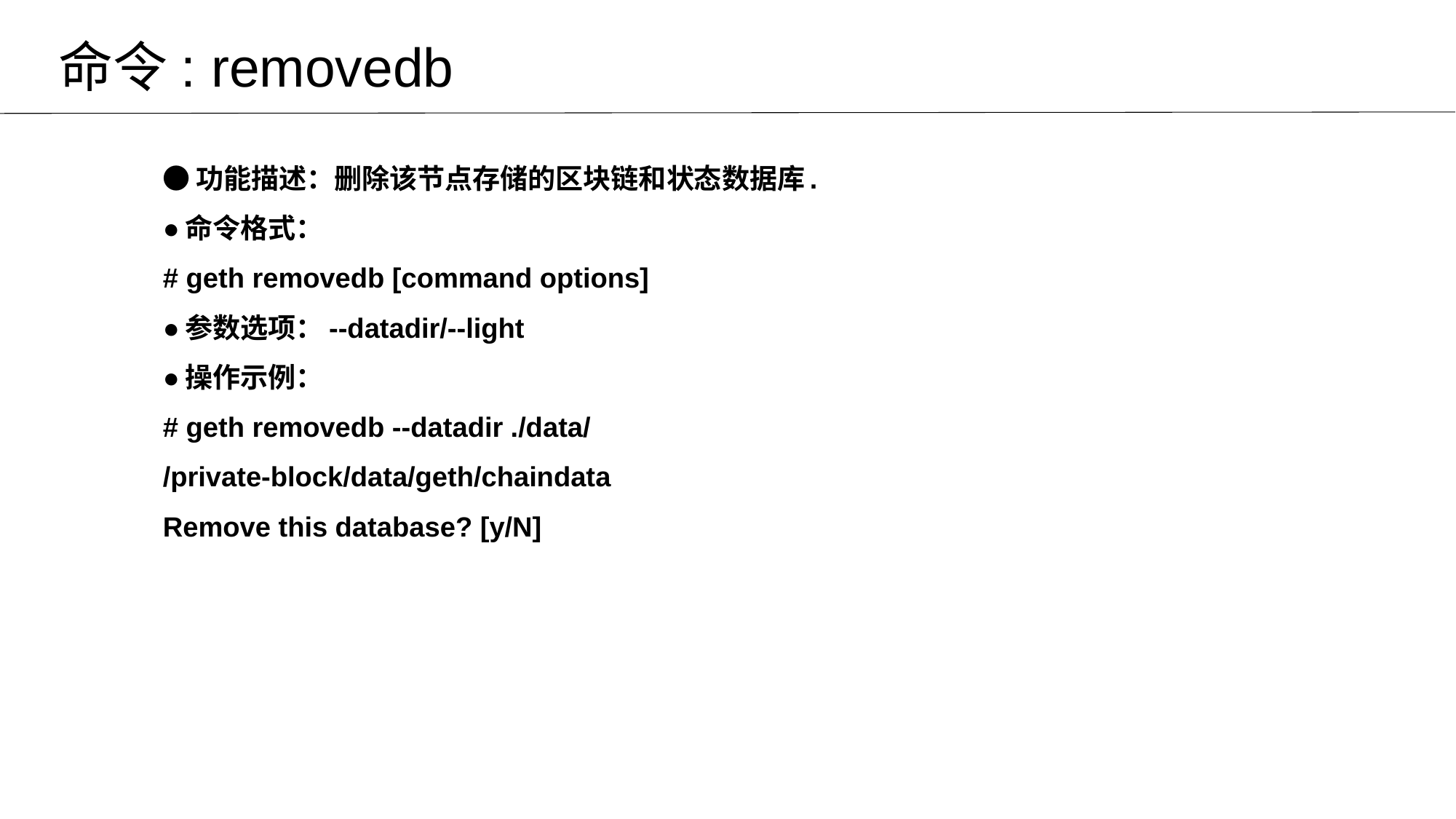

命令: removedb
# ●功能描述：删除该节点存储的区块链和状态数据库. ●命令格式： # geth removedb [command options] ●参数选项：--datadir/--light ●操作示例： # geth removedb --datadir ./data/ /private-block/data/geth/chaindata Remove this database? [y/N]